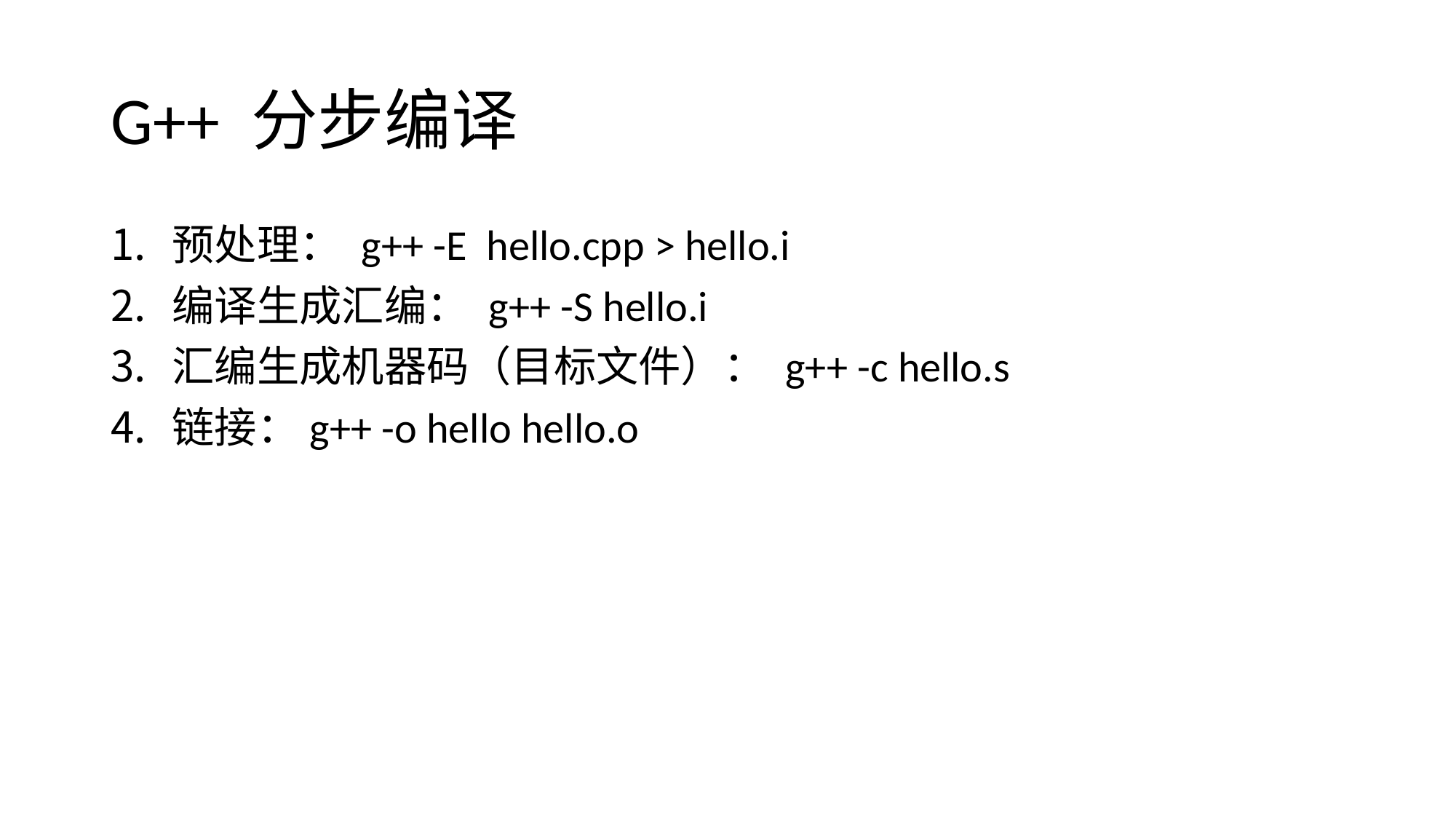

# G++ 分步编译
预处理： g++ -E  hello.cpp > hello.i
编译生成汇编： g++ -S hello.i
汇编生成机器码（目标文件）： g++ -c hello.s
链接：g++ -o hello hello.o